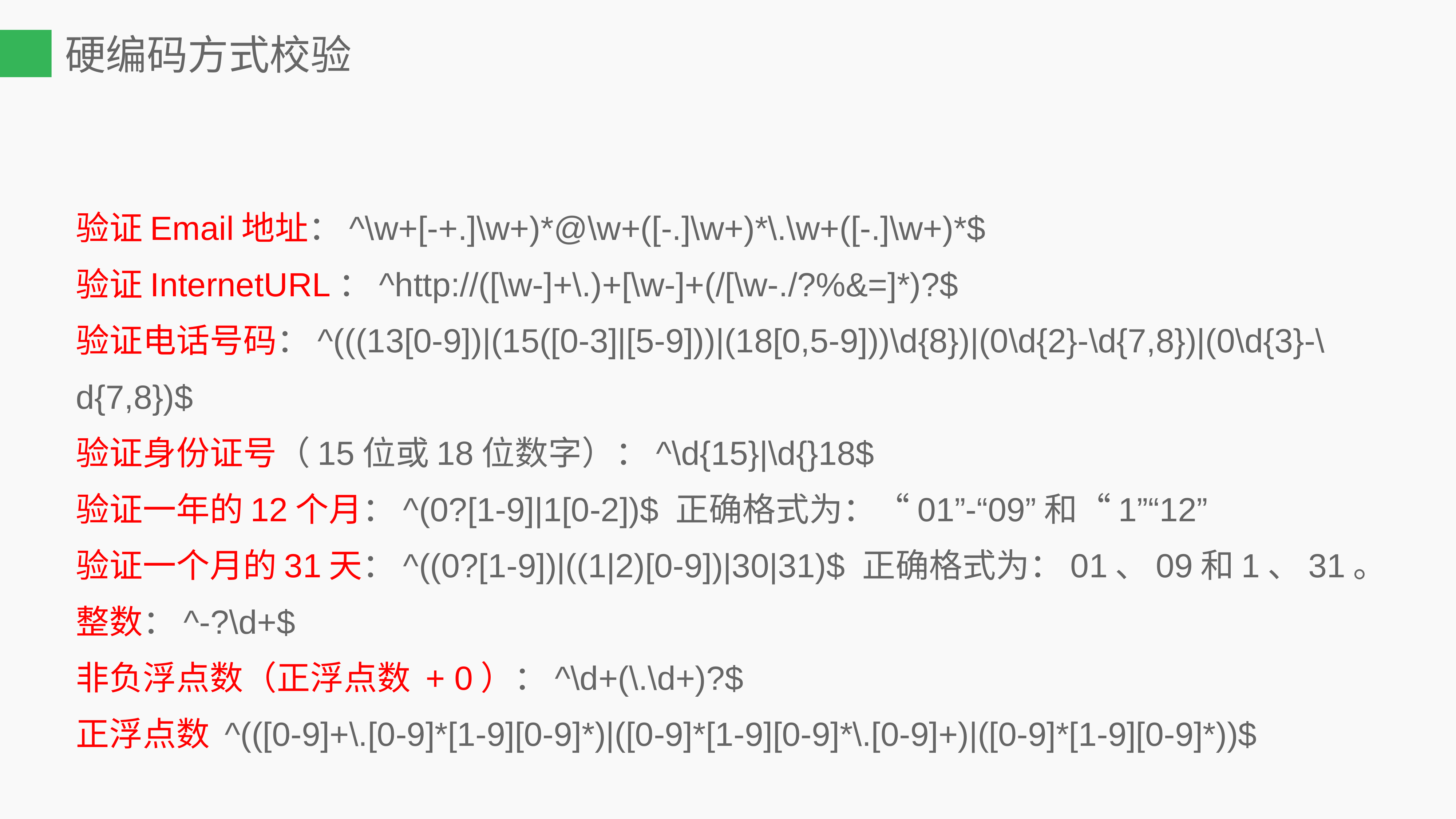

硬编码方式校验

验证Email地址：^\w+[-+.]\w+)*@\w+([-.]\w+)*\.\w+([-.]\w+)*$
验证InternetURL：^http://([\w-]+\.)+[\w-]+(/[\w-./?%&=]*)?$
验证电话号码：^(((13[0-9])|(15([0-3]|[5-9]))|(18[0,5-9]))\d{8})|(0\d{2}-\d{7,8})|(0\d{3}-\d{7,8})$
验证身份证号（15位或18位数字）：^\d{15}|\d{}18$
验证一年的12个月：^(0?[1-9]|1[0-2])$ 正确格式为：“01”-“09”和“1”“12”
验证一个月的31天：^((0?[1-9])|((1|2)[0-9])|30|31)$ 正确格式为：01、09和1、31。
整数：^-?\d+$
非负浮点数（正浮点数 + 0）：^\d+(\.\d+)?$
正浮点数 ^(([0-9]+\.[0-9]*[1-9][0-9]*)|([0-9]*[1-9][0-9]*\.[0-9]+)|([0-9]*[1-9][0-9]*))$